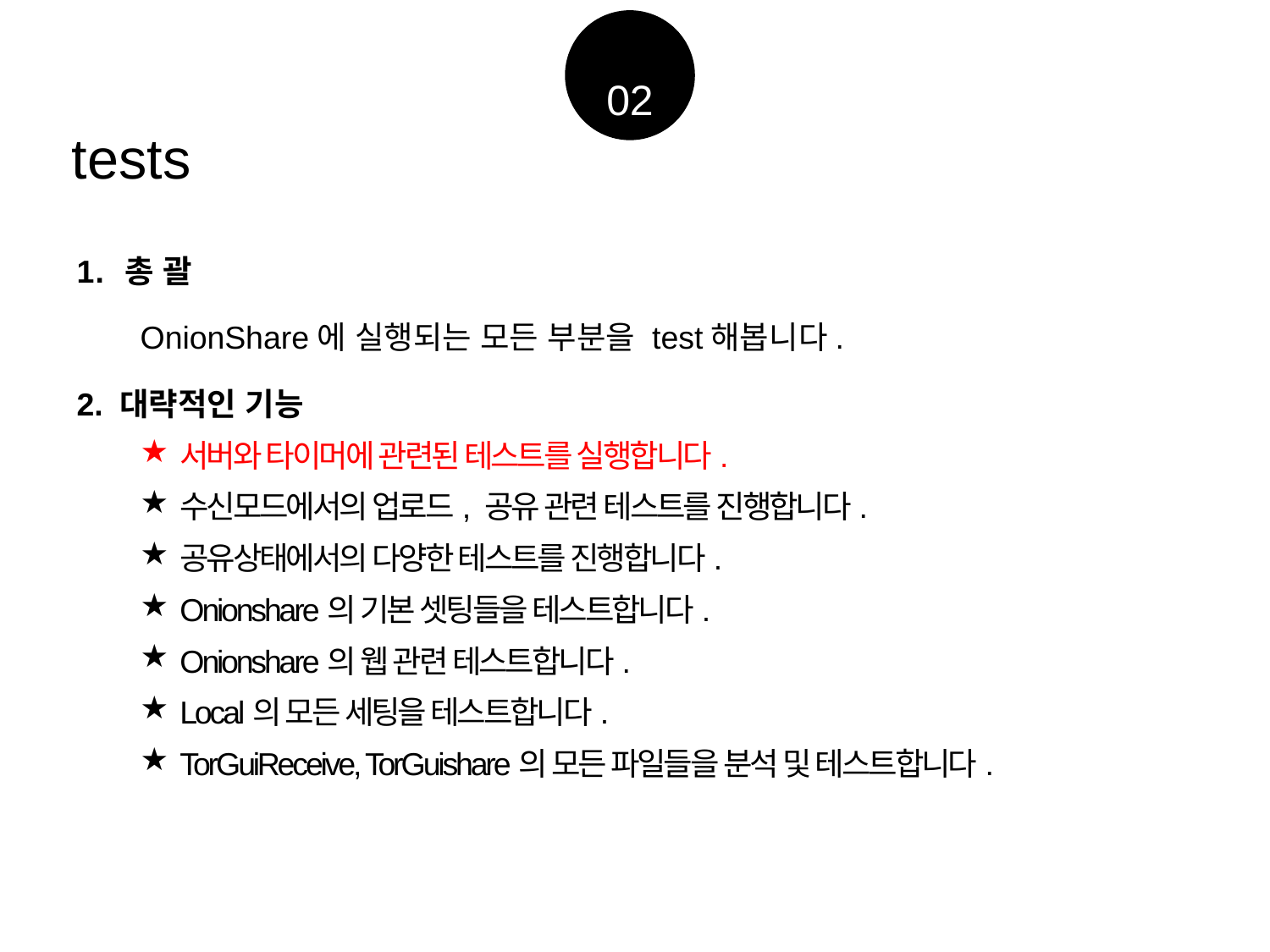

02
tests
총 괄
OnionShare에 실행되는 모든 부분을 test해봅니다.
2. 대략적인 기능
서버와 타이머에 관련된 테스트를 실행합니다.
수신모드에서의 업로드, 공유 관련 테스트를 진행합니다.
공유상태에서의 다양한 테스트를 진행합니다.
Onionshare의 기본 셋팅들을 테스트합니다.
Onionshare의 웹 관련 테스트합니다.
Local의 모든 세팅을 테스트합니다.
TorGuiReceive, TorGuishare의 모든 파일들을 분석 및 테스트합니다.